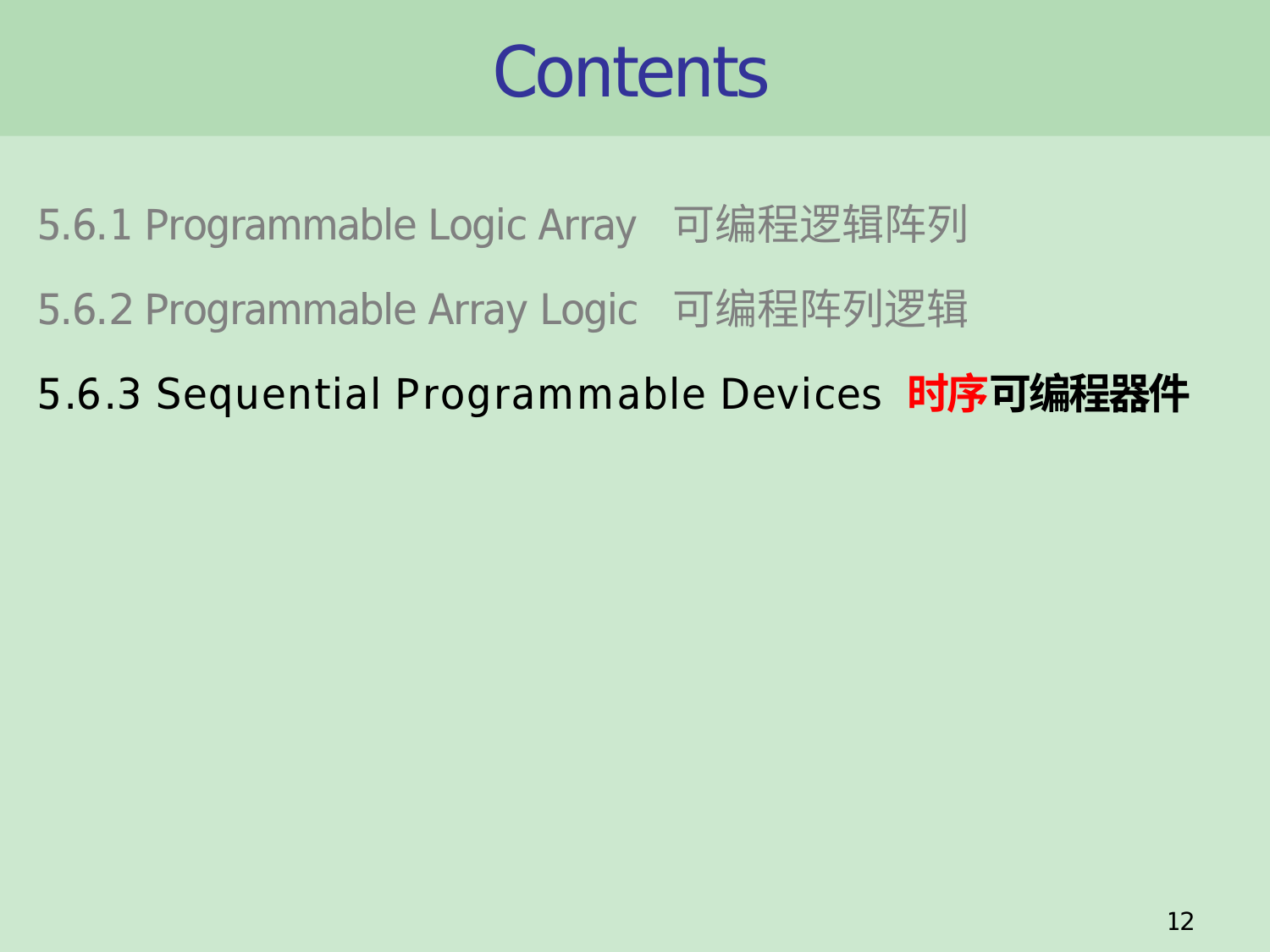

# Contents
5.6.1 Programmable Logic Array 	可编程逻辑阵列
5.6.2 Programmable Array Logic 	可编程阵列逻辑
5.6.3 Sequential Programmable Devices 时序可编程器件
12